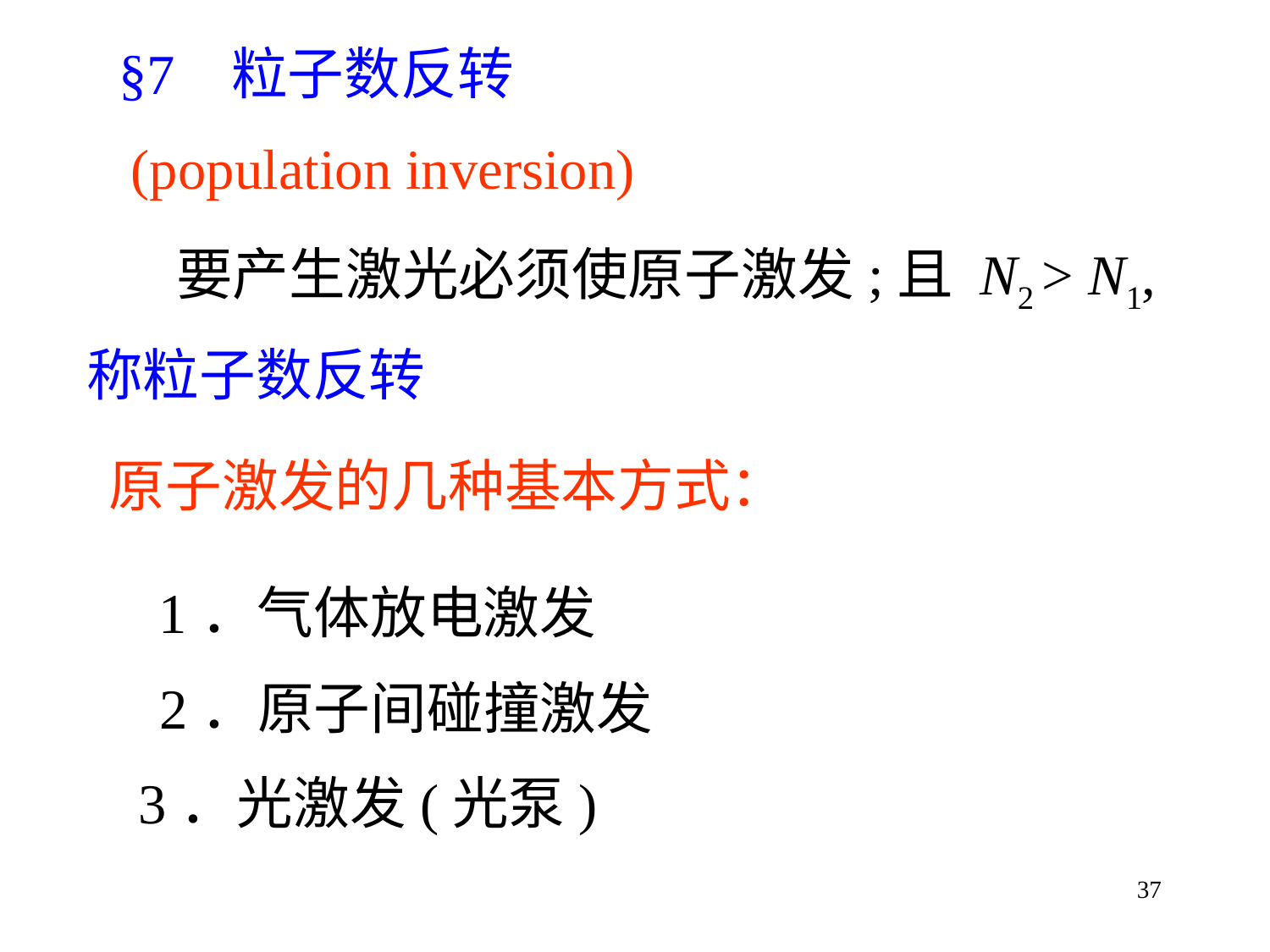

§7   粒子数反转
   (population inversion)
      要产生激光必须使原子激发;且 N2 > N1,
称粒子数反转
 原子激发的几种基本方式：
 1．气体放电激发
 2．原子间碰撞激发
 3．光激发(光泵)
37